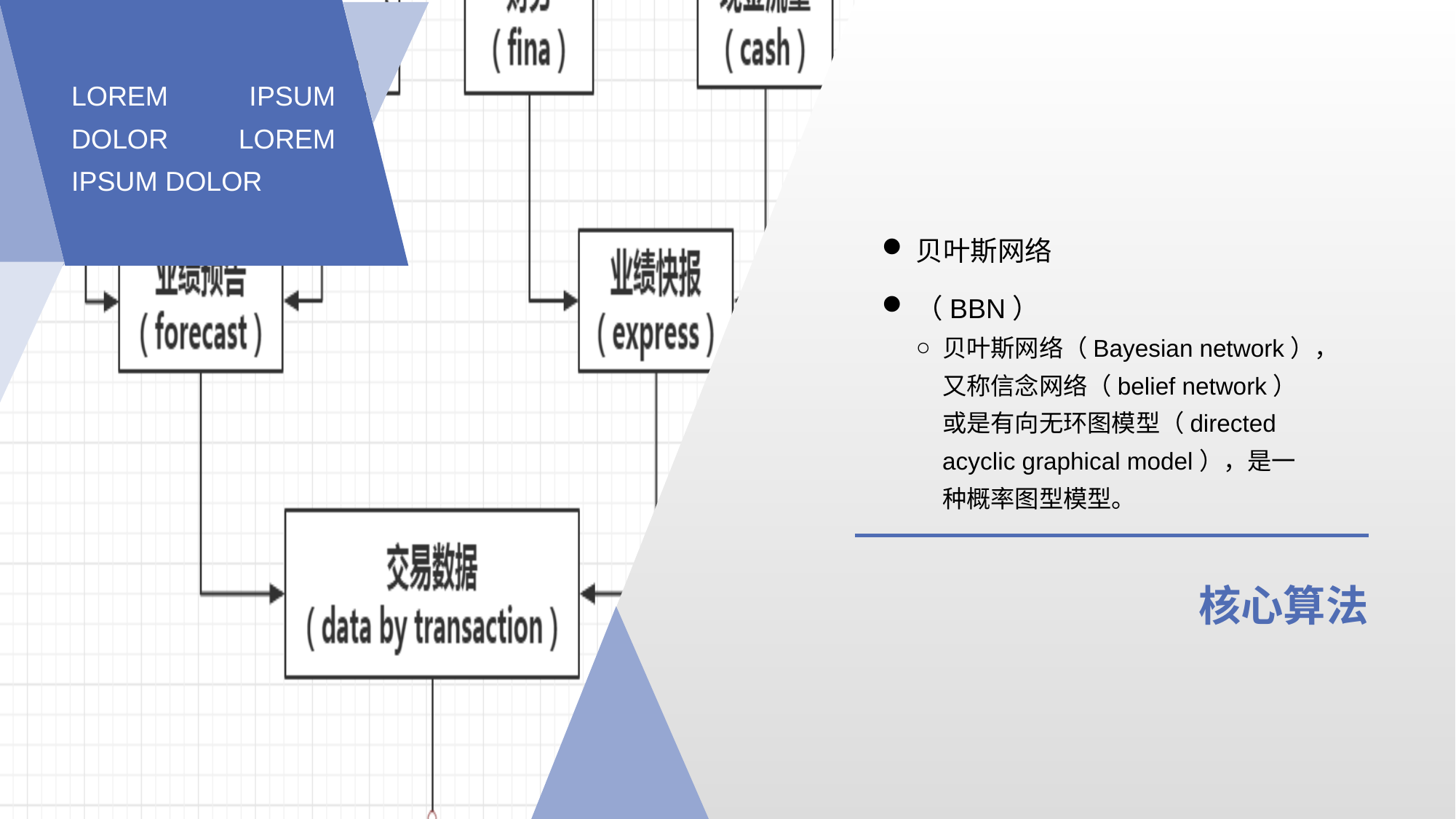

LOREM IPSUM DOLOR LOREM IPSUM DOLOR

贝叶斯网络
（BBN）
贝叶斯网络（Bayesian network），又称信念网络（belief network）或是有向无环图模型（directed acyclic graphical model），是一种概率图型模型。

核心算法